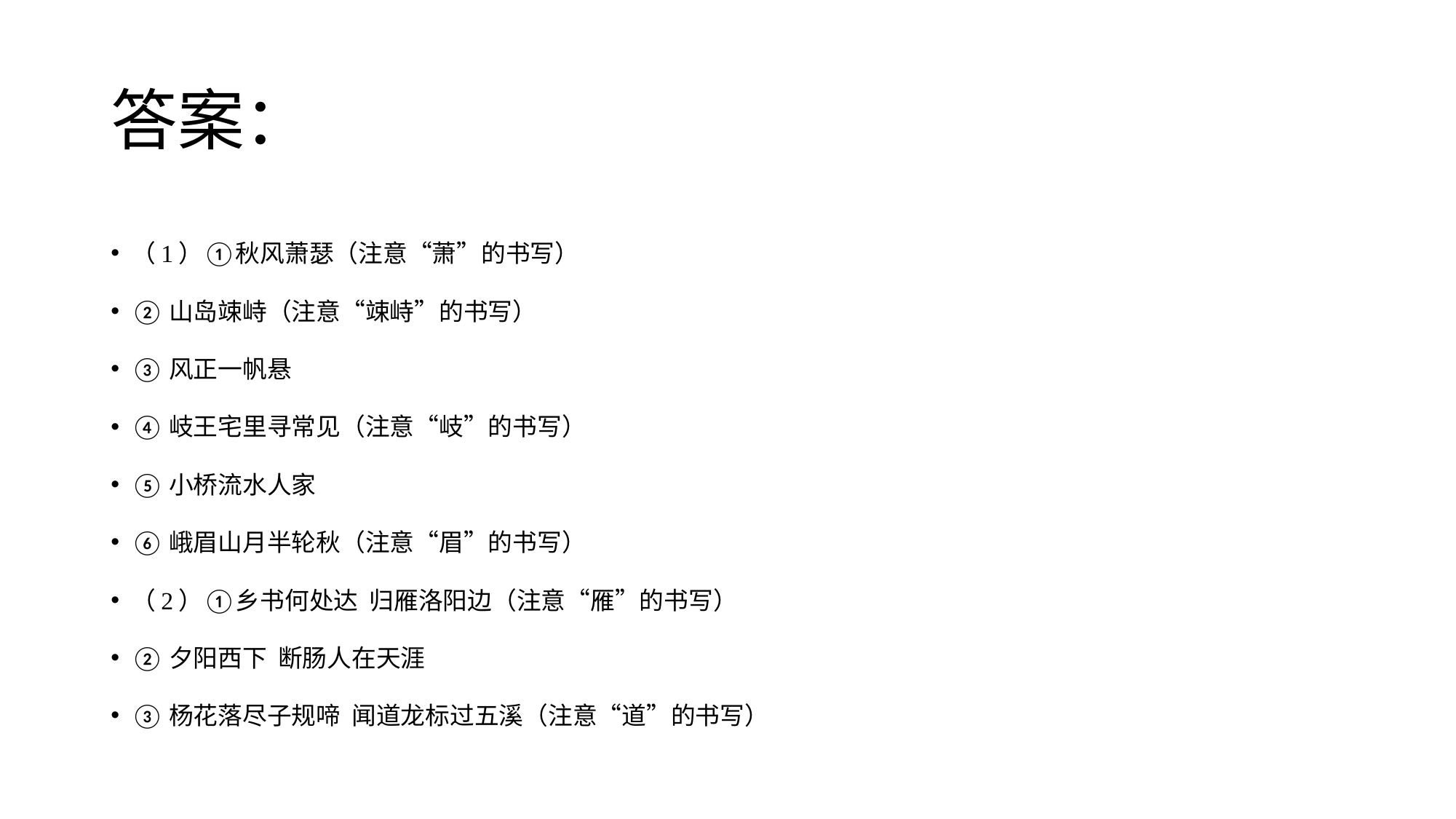

# 答案：
（1）①秋风萧瑟（注意“萧”的书写）
②山岛竦峙（注意“竦峙”的书写）
③风正一帆悬
④岐王宅里寻常见（注意“岐”的书写）
⑤小桥流水人家
⑥峨眉山月半轮秋（注意“眉”的书写）
（2）①乡书何处达  归雁洛阳边（注意“雁”的书写）
②夕阳西下  断肠人在天涯
③杨花落尽子规啼  闻道龙标过五溪（注意“道”的书写）